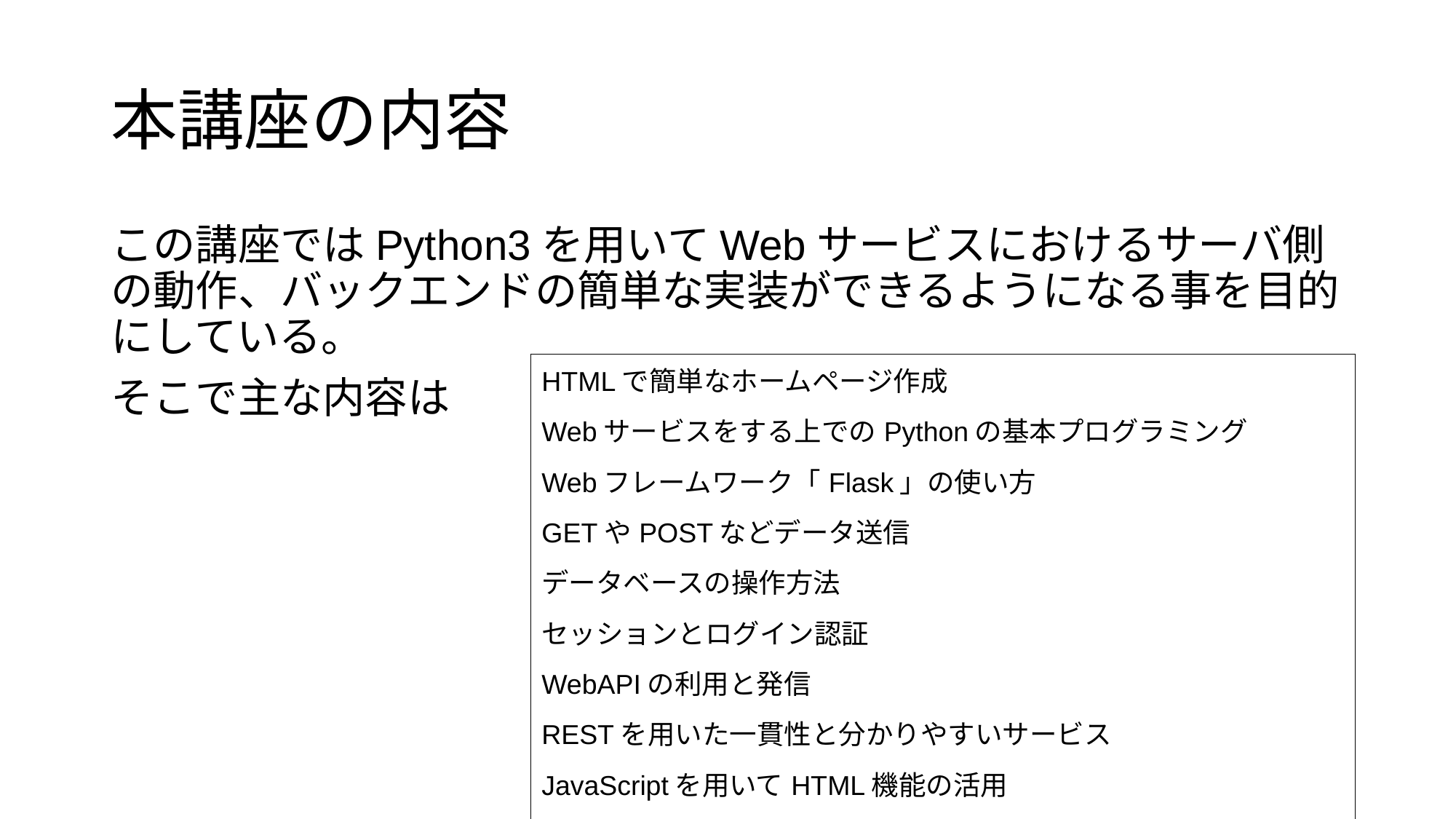

# 本講座の内容
この講座ではPython3を用いてWebサービスにおけるサーバ側の動作、バックエンドの簡単な実装ができるようになる事を目的にしている。
そこで主な内容は
| HTMLで簡単なホームページ作成 |
| --- |
| Webサービスをする上でのPythonの基本プログラミング |
| Webフレームワーク「Flask」の使い方 |
| GETやPOSTなどデータ送信 |
| データベースの操作方法 |
| セッションとログイン認証 |
| WebAPIの利用と発信 |
| RESTを用いた一貫性と分かりやすいサービス |
| JavaScriptを用いてHTML機能の活用 |
| Webの不正アクセスの手口と対策 |